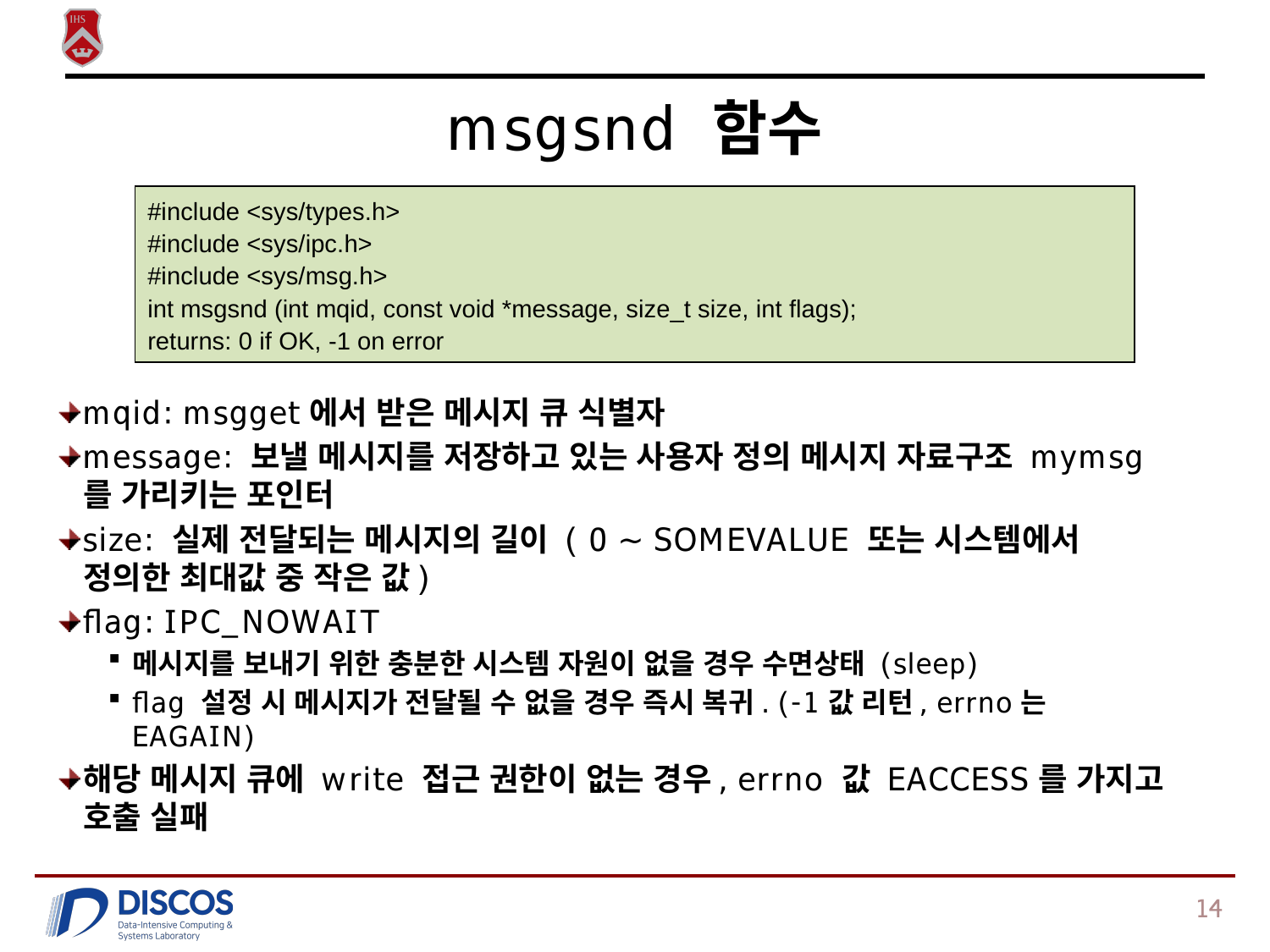

# msgsnd 함수
#include <sys/types.h>
#include <sys/ipc.h>
#include <sys/msg.h>
int msgsnd (int mqid, const void *message, size_t size, int flags);
returns: 0 if OK, -1 on error
mqid: msgget에서 받은 메시지 큐 식별자
message: 보낼 메시지를 저장하고 있는 사용자 정의 메시지 자료구조 mymsg를 가리키는 포인터
size: 실제 전달되는 메시지의 길이 ( 0 ~ SOMEVALUE 또는 시스템에서 정의한 최대값 중 작은 값)
flag: IPC_NOWAIT
메시지를 보내기 위한 충분한 시스템 자원이 없을 경우 수면상태 (sleep)
flag 설정 시 메시지가 전달될 수 없을 경우 즉시 복귀. (-1값 리턴, errno는 EAGAIN)
해당 메시지 큐에 write 접근 권한이 없는 경우, errno 값 EACCESS를 가지고 호출 실패
14